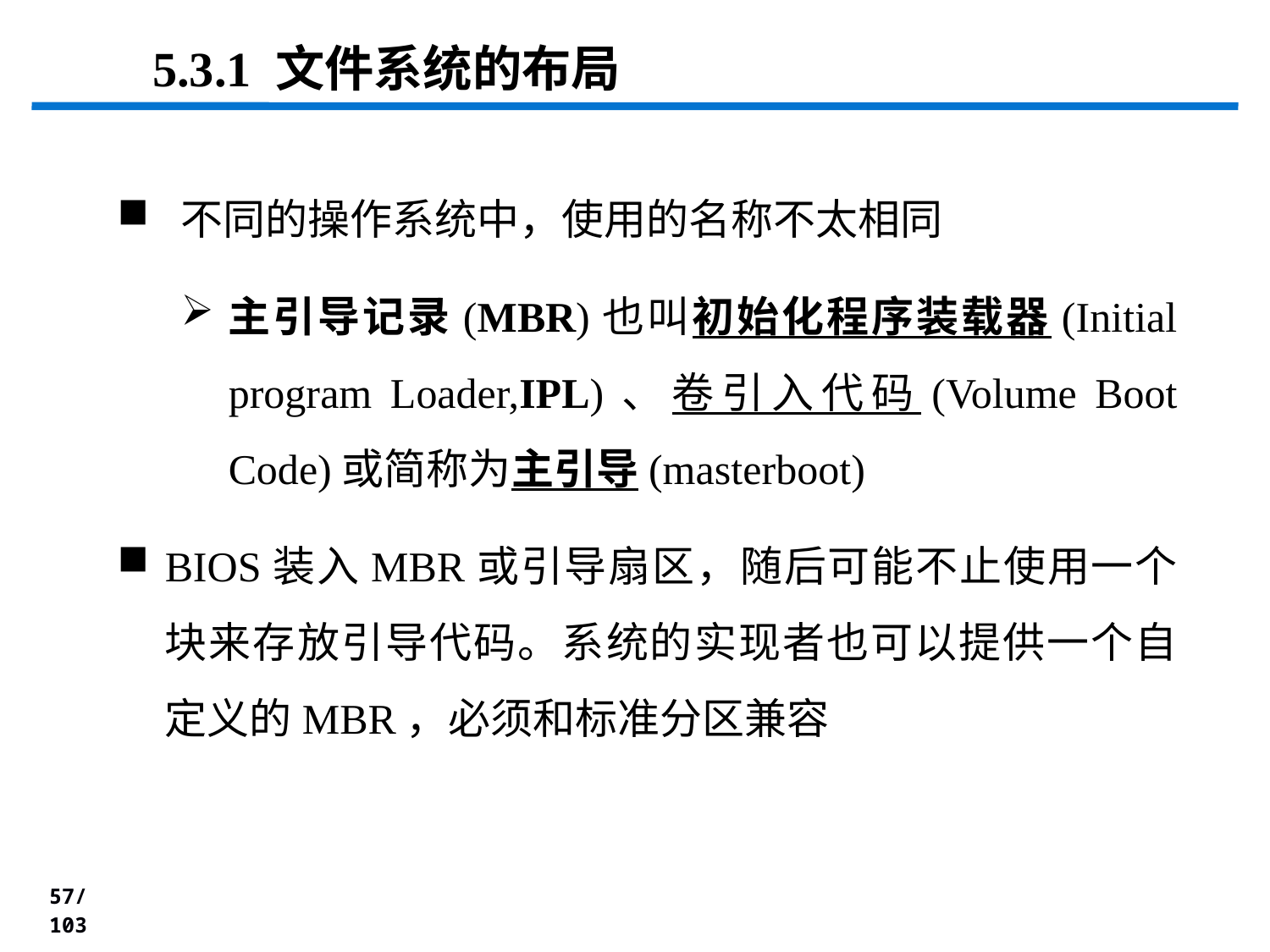

5.3.1 文件系统的布局
不同的操作系统中，使用的名称不太相同
主引导记录(MBR)也叫初始化程序装载器(Initial program Loader,IPL)、卷引入代码(Volume Boot Code)或简称为主引导(masterboot)
BIOS装入MBR或引导扇区，随后可能不止使用一个块来存放引导代码。系统的实现者也可以提供一个自定义的MBR，必须和标准分区兼容